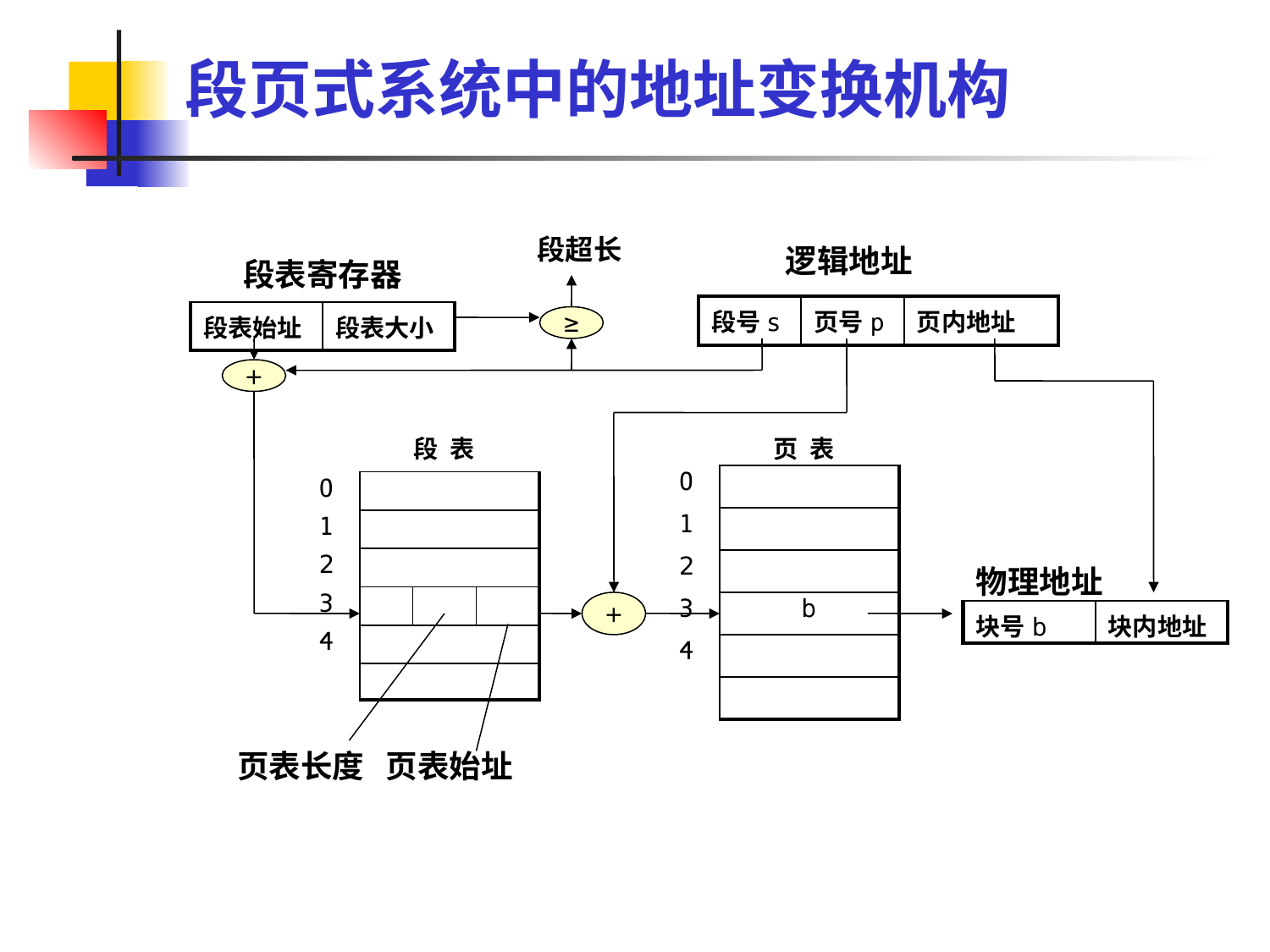

# 段页式系统中的地址变换机构
段超长
逻辑地址
| 段表寄存器 |  |
| --- | --- |
| 段表始址 | 段表大小 |

| 段号s | 页号p | 页内地址 |
| --- | --- | --- |
≥

+

| 段 表 |  |  |  |
| --- | --- | --- | --- |
| 0 |  |  |  |
| 1 |  |  |  |
| 2 |  |  |  |
| 3 |  |  |  |
| 4 |  |  |  |
|  |  |  |  |
| 页 表 |  |
| --- | --- |
| 0 |  |
| 1 |  |
| 2 |  |
| 3 | b |
| 4 |  |
|  |  |
| 物理地址 |  |
| --- | --- |
| 块号b | 块内地址 |
+

页表长度   页表始址